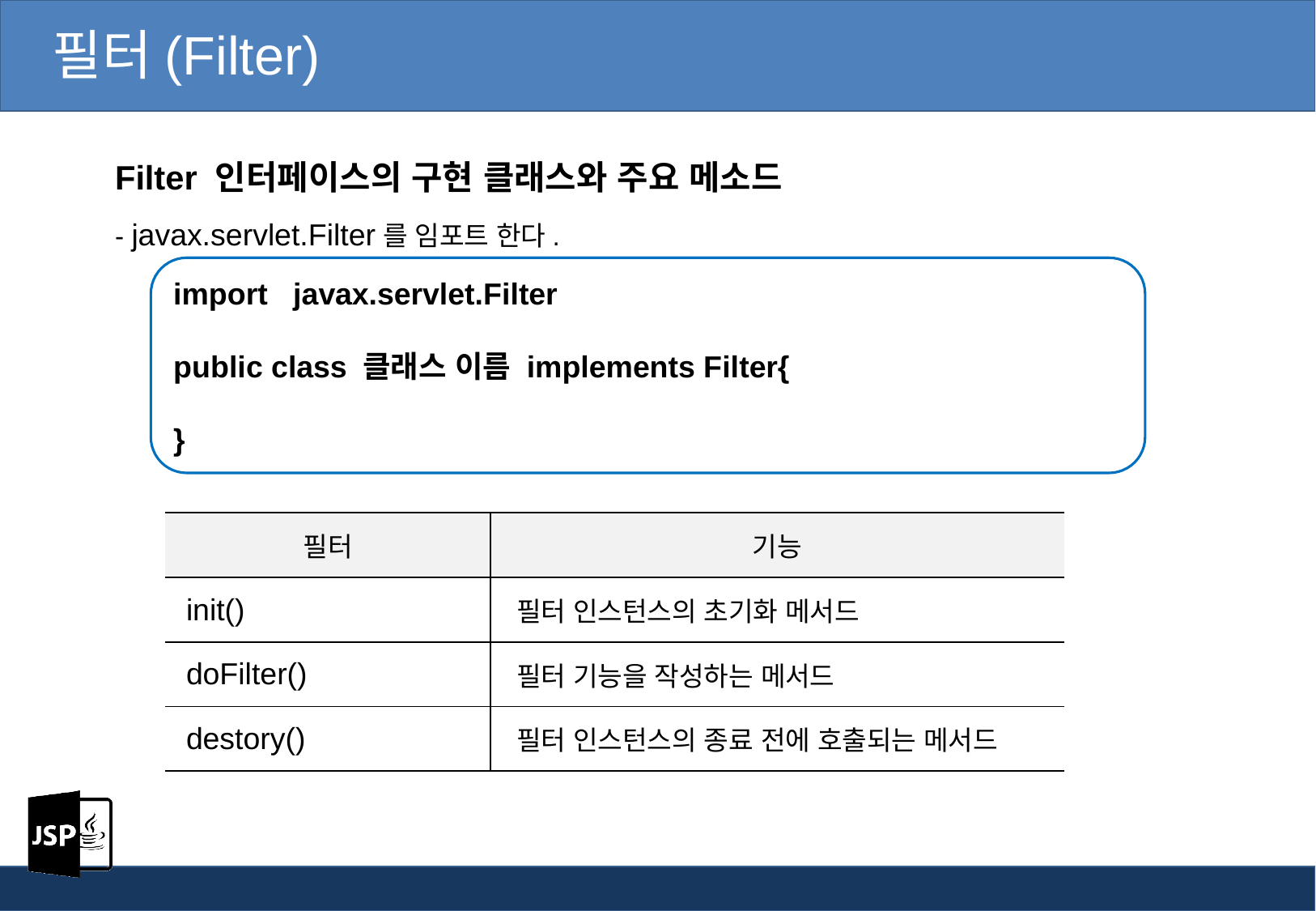

필터(Filter)
Filter 인터페이스의 구현 클래스와 주요 메소드
- javax.servlet.Filter를 임포트 한다.
import   javax.servlet.Filter

public class 클래스 이름 implements Filter{

}
| 필터 | 기능 |
| --- | --- |
| init() | 필터 인스턴스의 초기화 메서드 |
| doFilter() | 필터 기능을 작성하는 메서드 |
| destory() | 필터 인스턴스의 종료 전에 호출되는 메서드 |